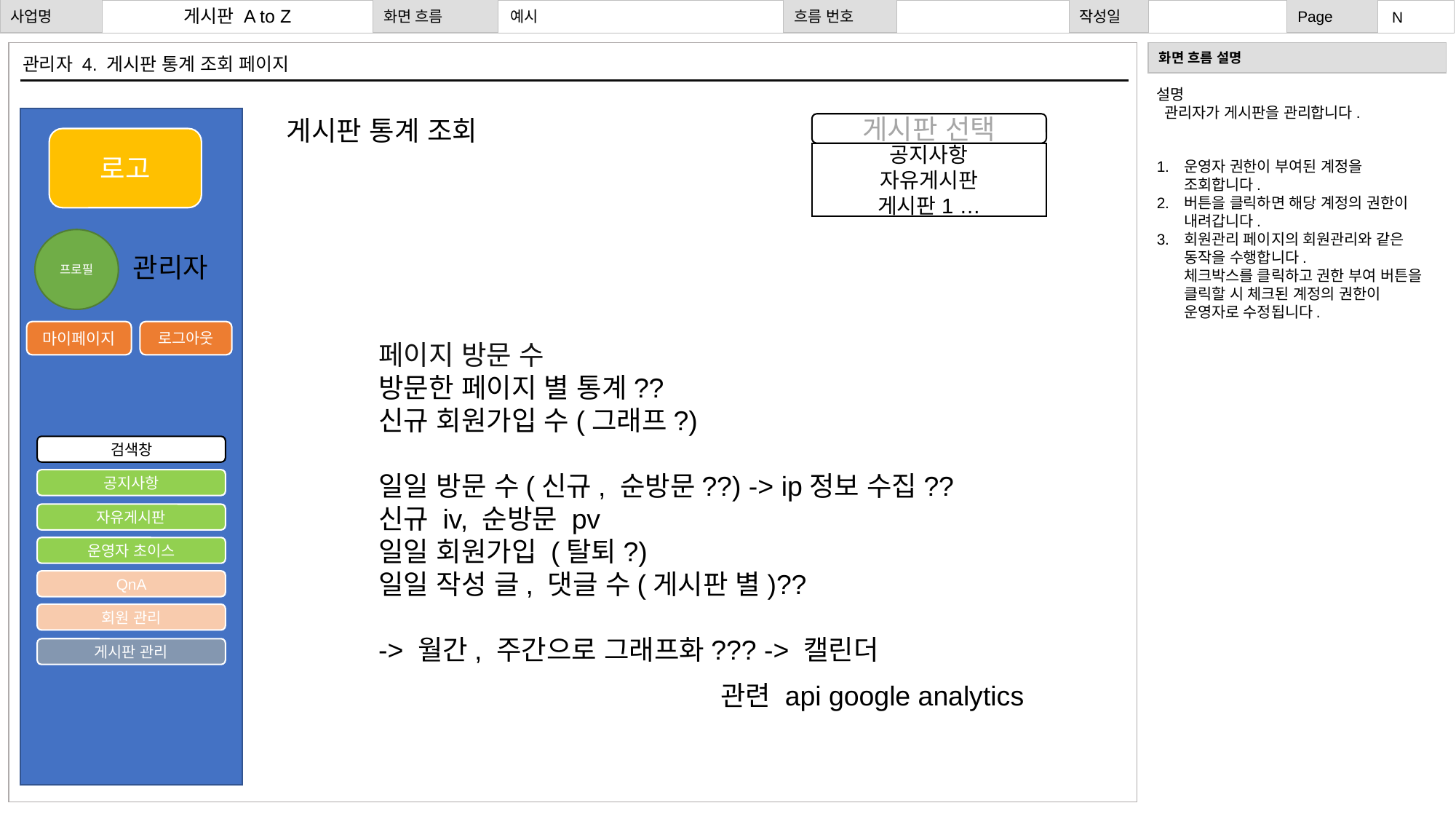

# 예시

게시판 A to Z
N

관리자 4. 게시판 통계 조회 페이지
설명
 관리자가 게시판을 관리합니다.

운영자 권한이 부여된 계정을 조회합니다.
버튼을 클릭하면 해당 계정의 권한이 내려갑니다.
회원관리 페이지의 회원관리와 같은 동작을 수행합니다.
체크박스를 클릭하고 권한 부여 버튼을 클릭할 시 체크된 계정의 권한이 운영자로 수정됩니다.

게시판 통계 조회
게시판 선택
로고
공지사항
자유게시판
게시판1 …
프로필
관리자
마이페이지
로그아웃
페이지 방문 수
방문한 페이지 별 통계??
신규 회원가입 수(그래프?)

일일 방문 수(신규, 순방문??) -> ip정보 수집??
신규 iv, 순방문 pv
일일 회원가입 (탈퇴?)
일일 작성 글, 댓글 수(게시판 별)??

-> 월간, 주간으로 그래프화??? -> 캘린더
검색창
공지사항
자유게시판
운영자 초이스
QnA
회원 관리
게시판 관리
관련 api google analytics